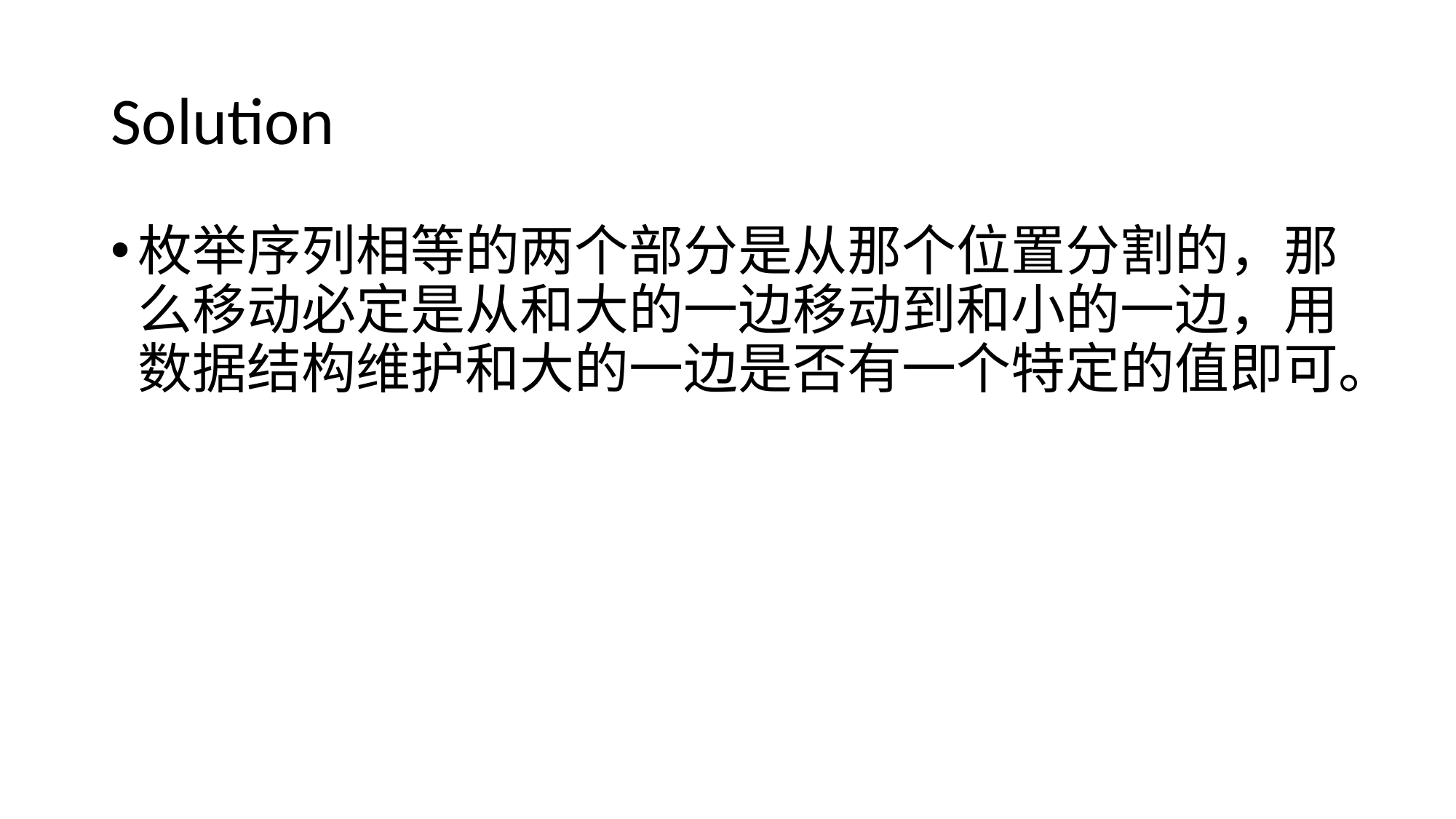

# Solution
枚举序列相等的两个部分是从那个位置分割的，那么移动必定是从和大的一边移动到和小的一边，用数据结构维护和大的一边是否有一个特定的值即可。